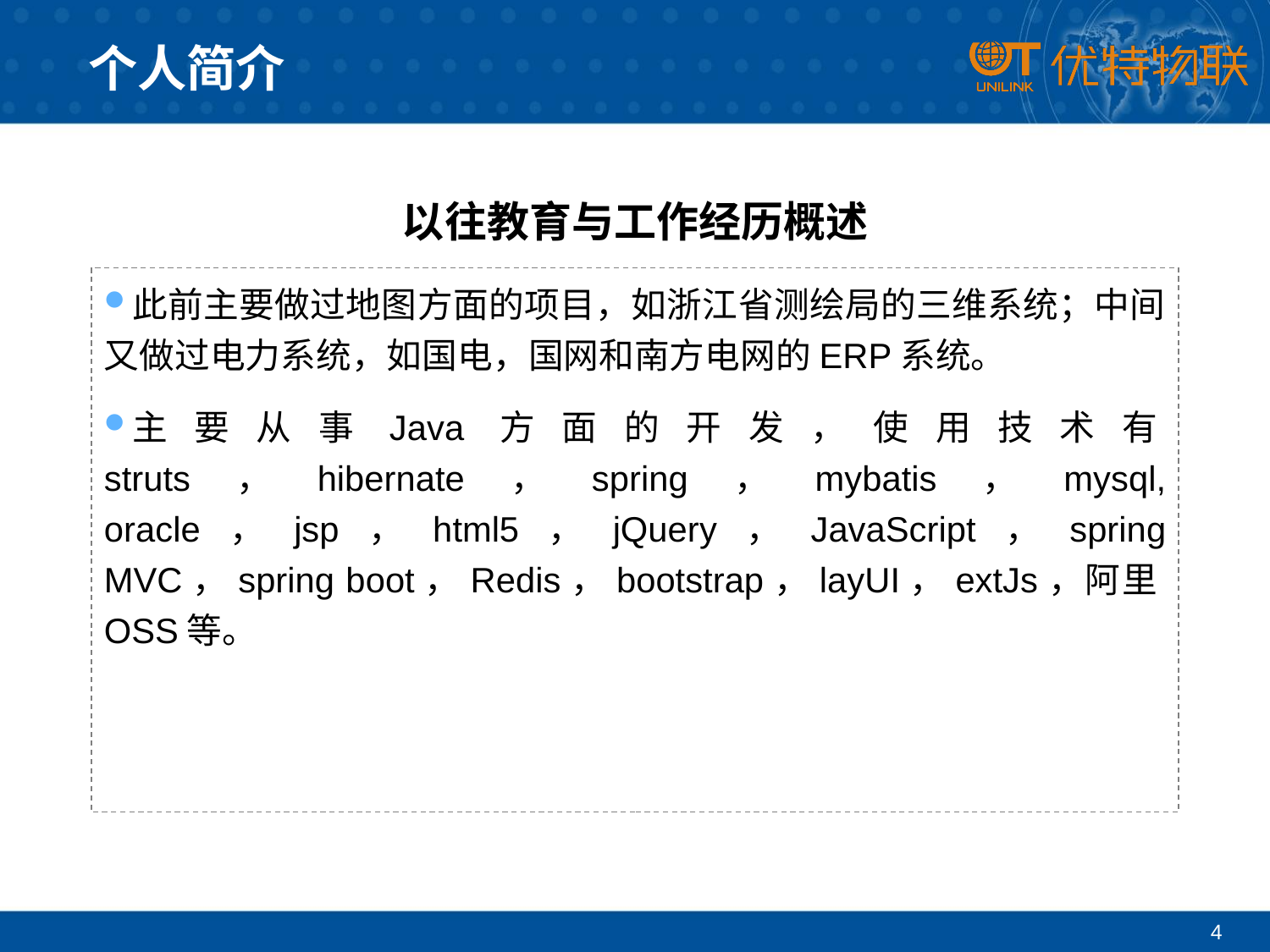

# 个人简介
以往教育与工作经历概述

此前主要做过地图方面的项目，如浙江省测绘局的三维系统；中间又做过电力系统，如国电，国网和南方电网的ERP系统。
主要从事Java方面的开发，使用技术有struts，hibernate，spring，mybatis，mysql, oracle，jsp，html5，jQuery，JavaScript，spring MVC，spring boot，Redis，bootstrap，layUI，extJs，阿里OSS等。

4